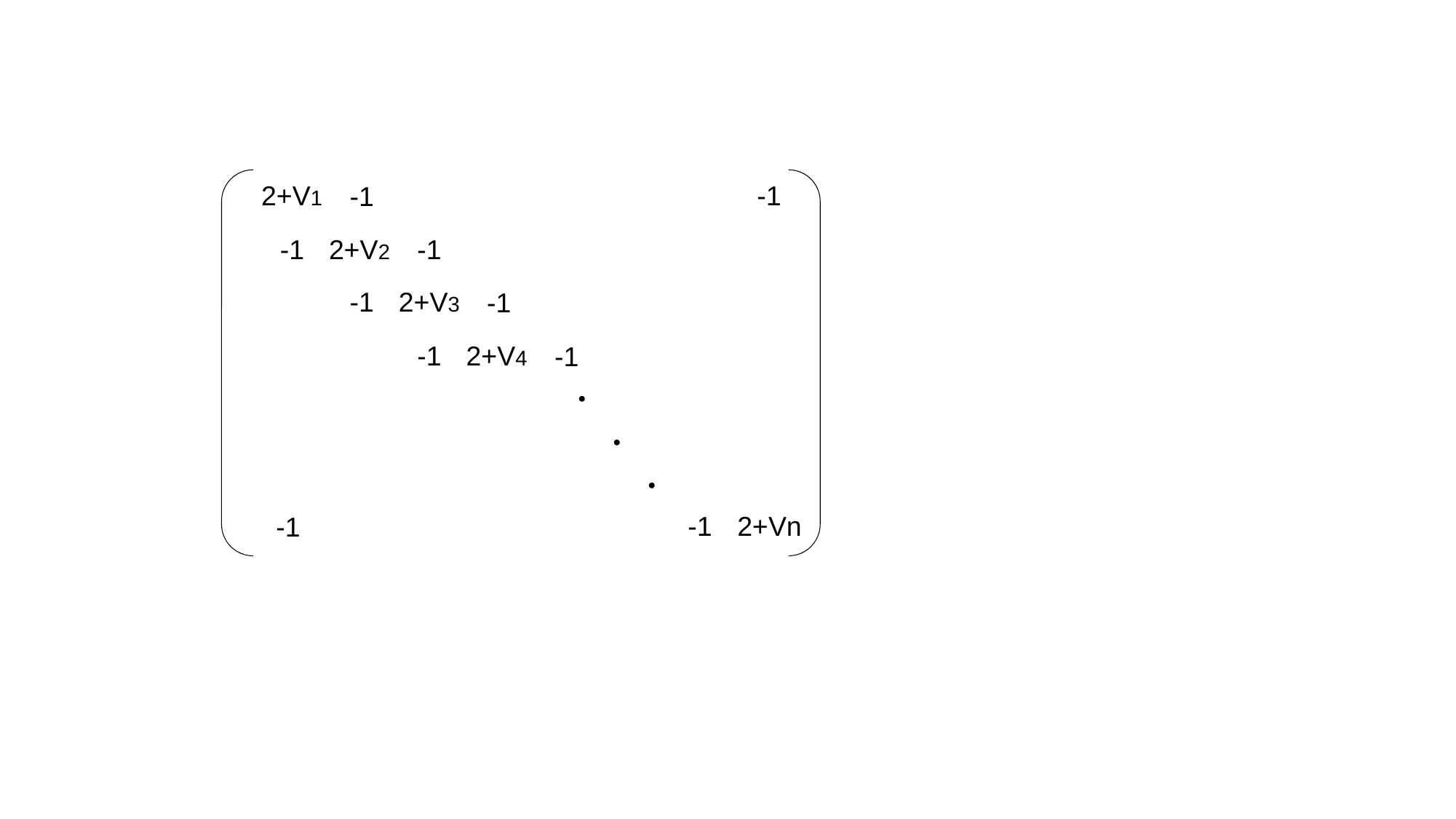

-1
2+V1
-1
-1
2+V2
-1
-1
2+V3
-1
-1
2+V4
-1
・
・
・
-1
2+Vn
-1